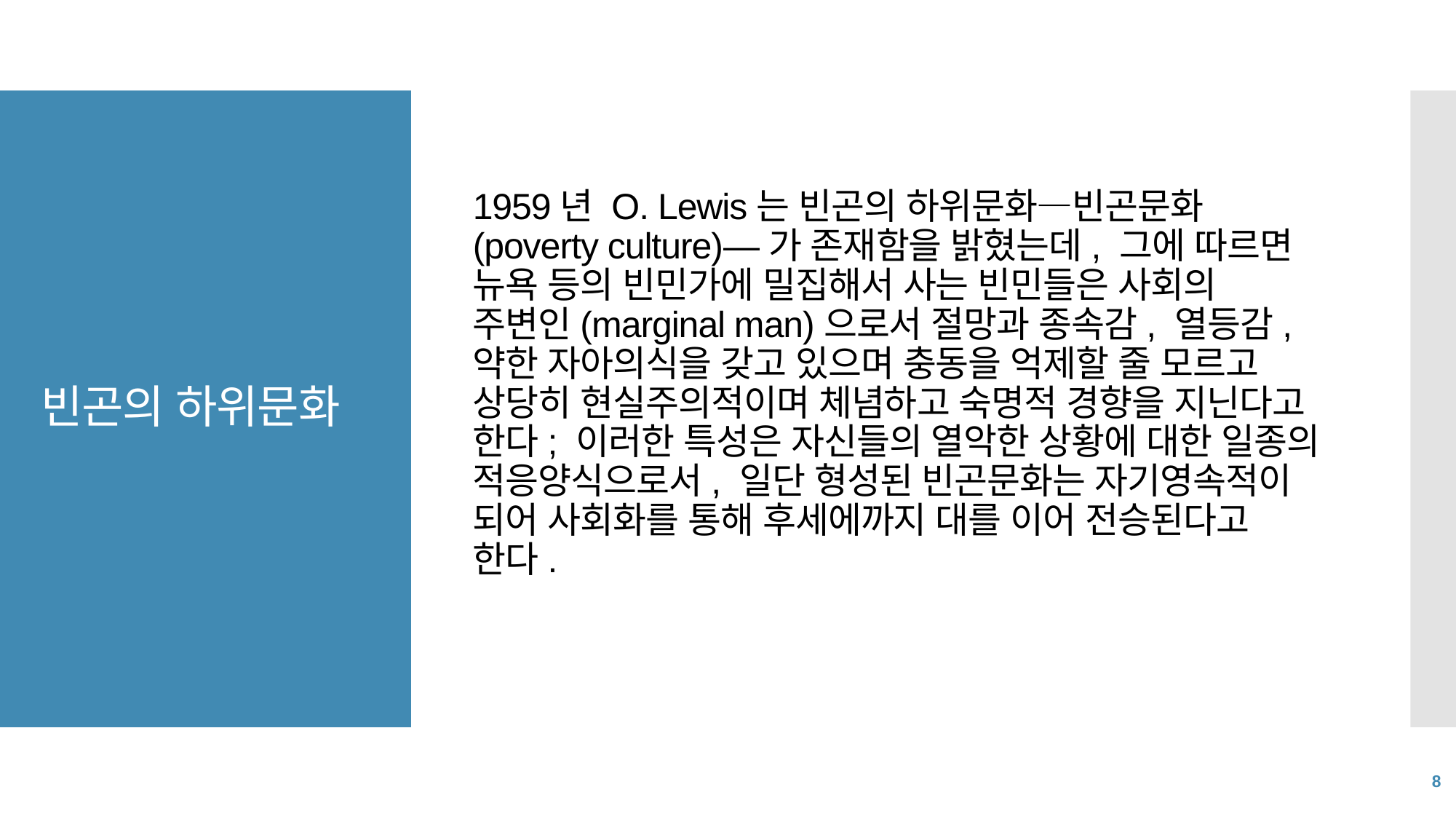

1959년 O. Lewis는 빈곤의 하위문화―빈곤문화(poverty culture)―가 존재함을 밝혔는데, 그에 따르면 뉴욕 등의 빈민가에 밀집해서 사는 빈민들은 사회의 주변인(marginal man)으로서 절망과 종속감, 열등감, 약한 자아의식을 갖고 있으며 충동을 억제할 줄 모르고 상당히 현실주의적이며 체념하고 숙명적 경향을 지닌다고 한다; 이러한 특성은 자신들의 열악한 상황에 대한 일종의 적응양식으로서, 일단 형성된 빈곤문화는 자기영속적이 되어 사회화를 통해 후세에까지 대를 이어 전승된다고 한다.

# 빈곤의 하위문화
8